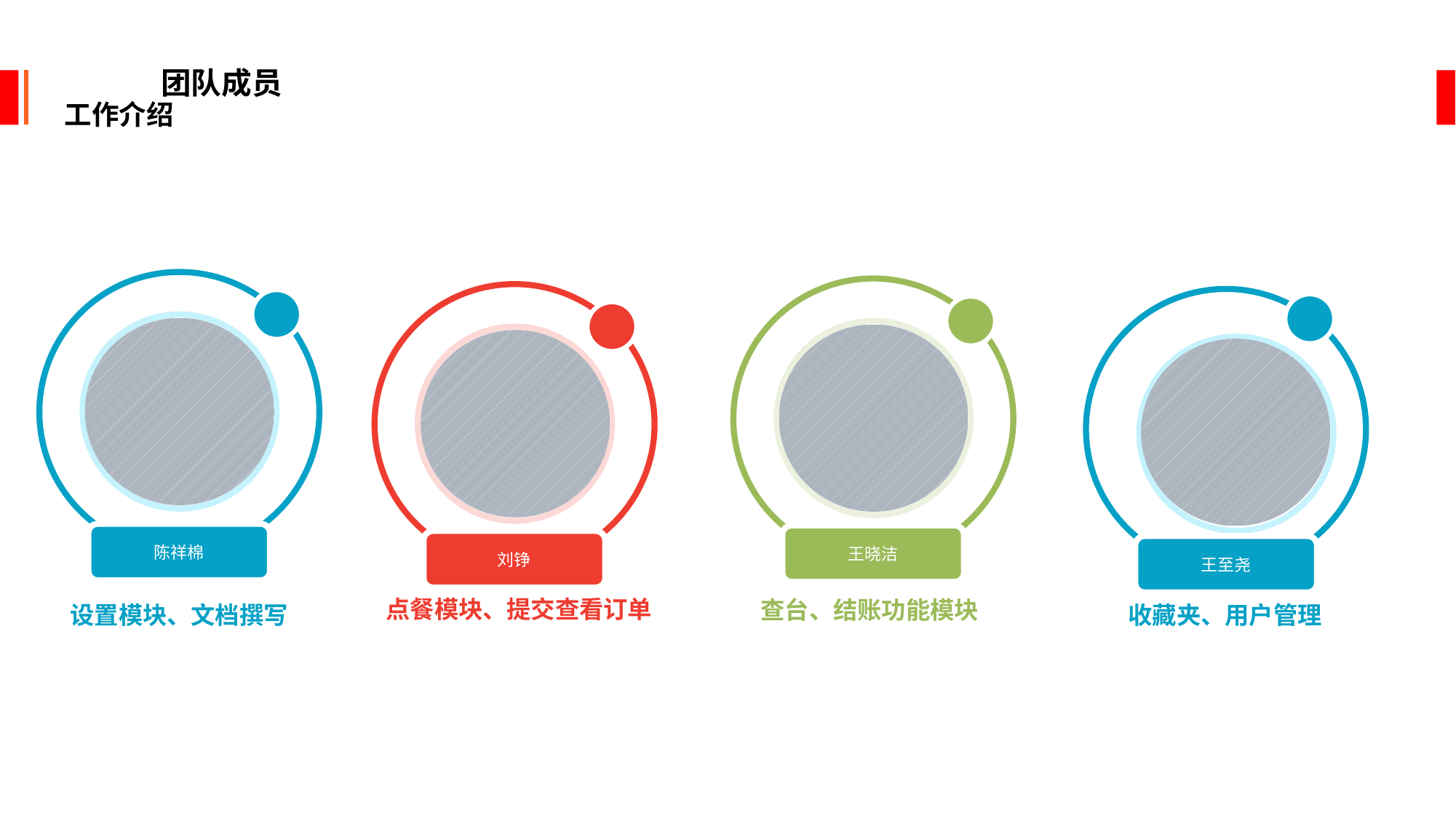

团队成员

工作介绍

陈祥棉
王晓洁
刘铮
王至尧
点餐模块、提交查看订单
查台、结账功能模块
收藏夹、用户管理
设置模块、文档撰写